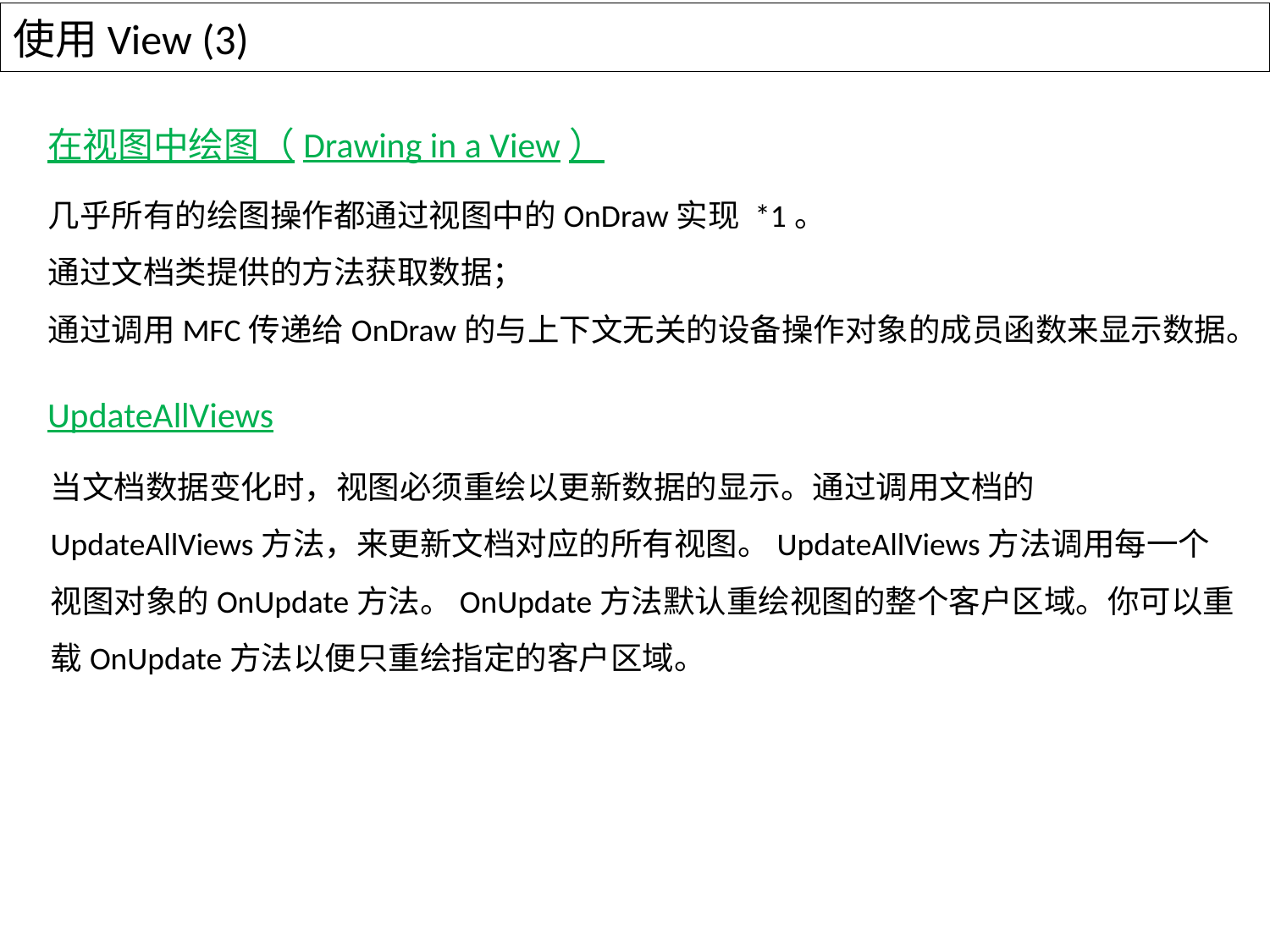

# 使用View (3)
在视图中绘图（Drawing in a View）
几乎所有的绘图操作都通过视图中的OnDraw实现 *1。
通过文档类提供的方法获取数据；
通过调用MFC传递给OnDraw的与上下文无关的设备操作对象的成员函数来显示数据。
UpdateAllViews
当文档数据变化时，视图必须重绘以更新数据的显示。通过调用文档的UpdateAllViews方法，来更新文档对应的所有视图。UpdateAllViews方法调用每一个视图对象的OnUpdate方法。OnUpdate方法默认重绘视图的整个客户区域。你可以重载OnUpdate方法以便只重绘指定的客户区域。